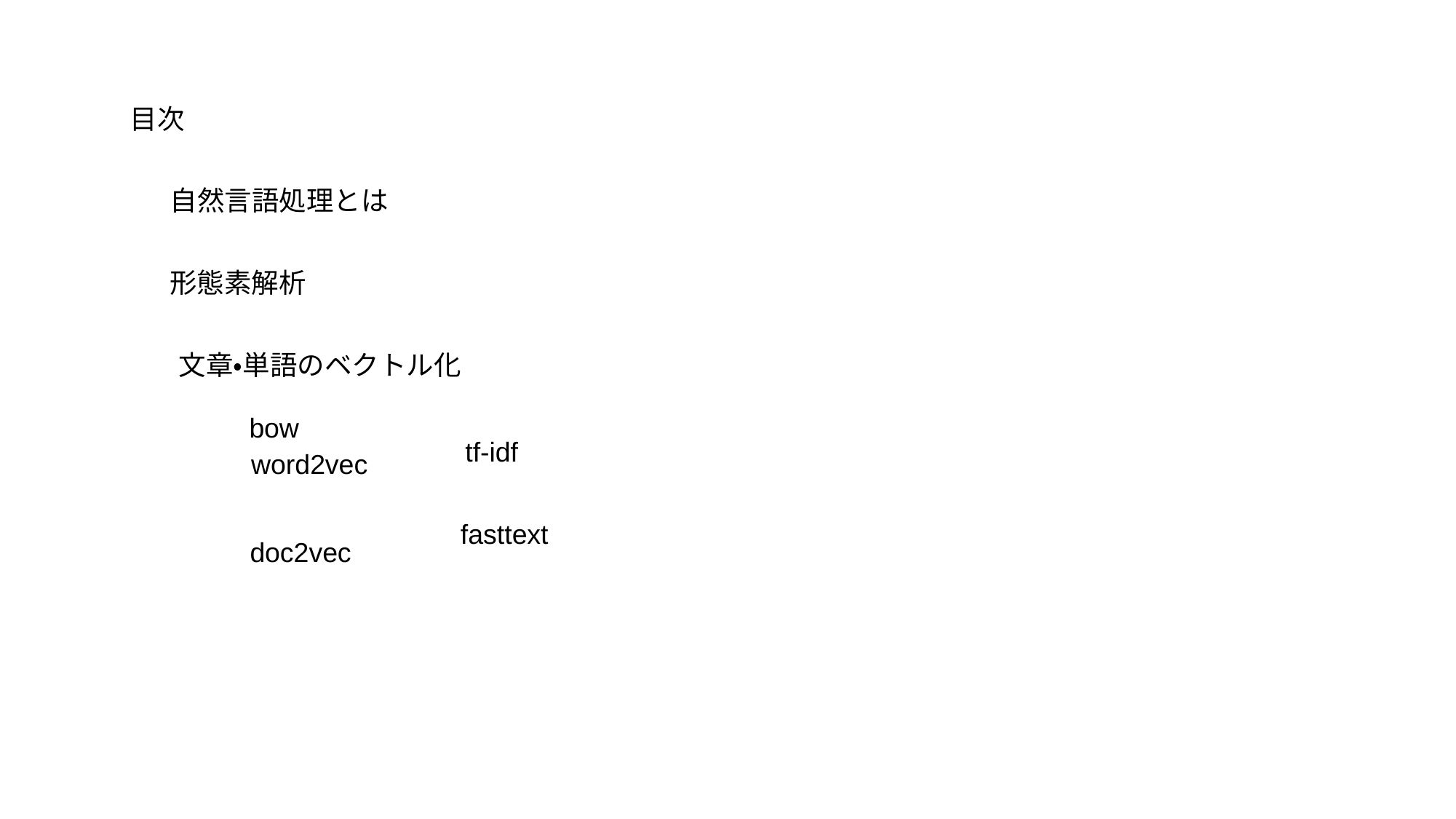

目次
自然言語処理とは
形態素解析
文章・単語のベクトル化
bow
tf-idf
word2vec
fasttext
doc2vec